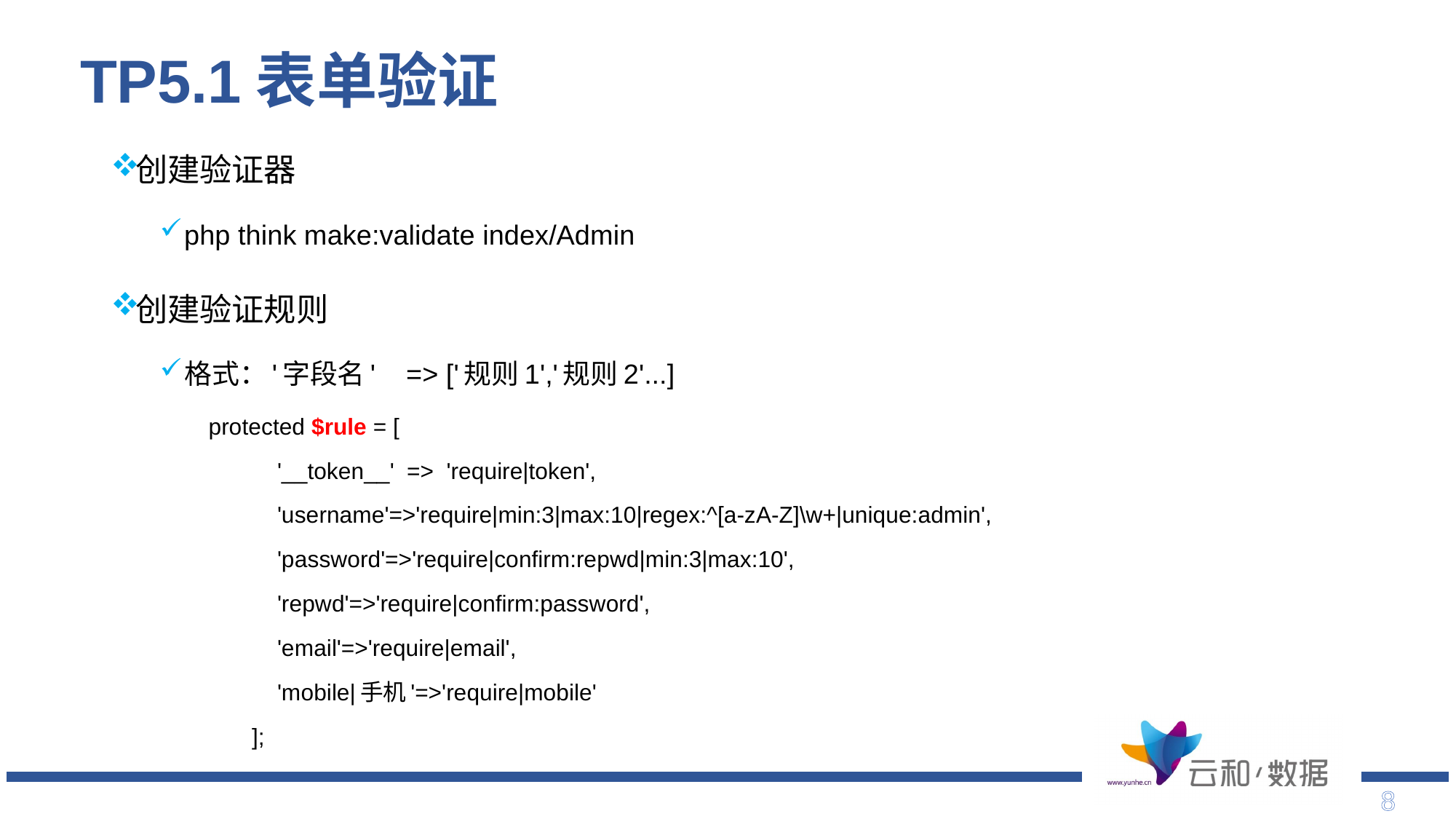

# TP5.1表单验证
创建验证器
php think make:validate index/Admin
创建验证规则
格式：'字段名'    => ['规则1','规则2'...]
protected $rule = [
       '__token__'  =>  'require|token',
       'username'=>'require|min:3|max:10|regex:^[a-zA-Z]\w+|unique:admin',
       'password'=>'require|confirm:repwd|min:3|max:10',
       'repwd'=>'require|confirm:password',
       'email'=>'require|email',
       'mobile|手机'=>'require|mobile'
   ];